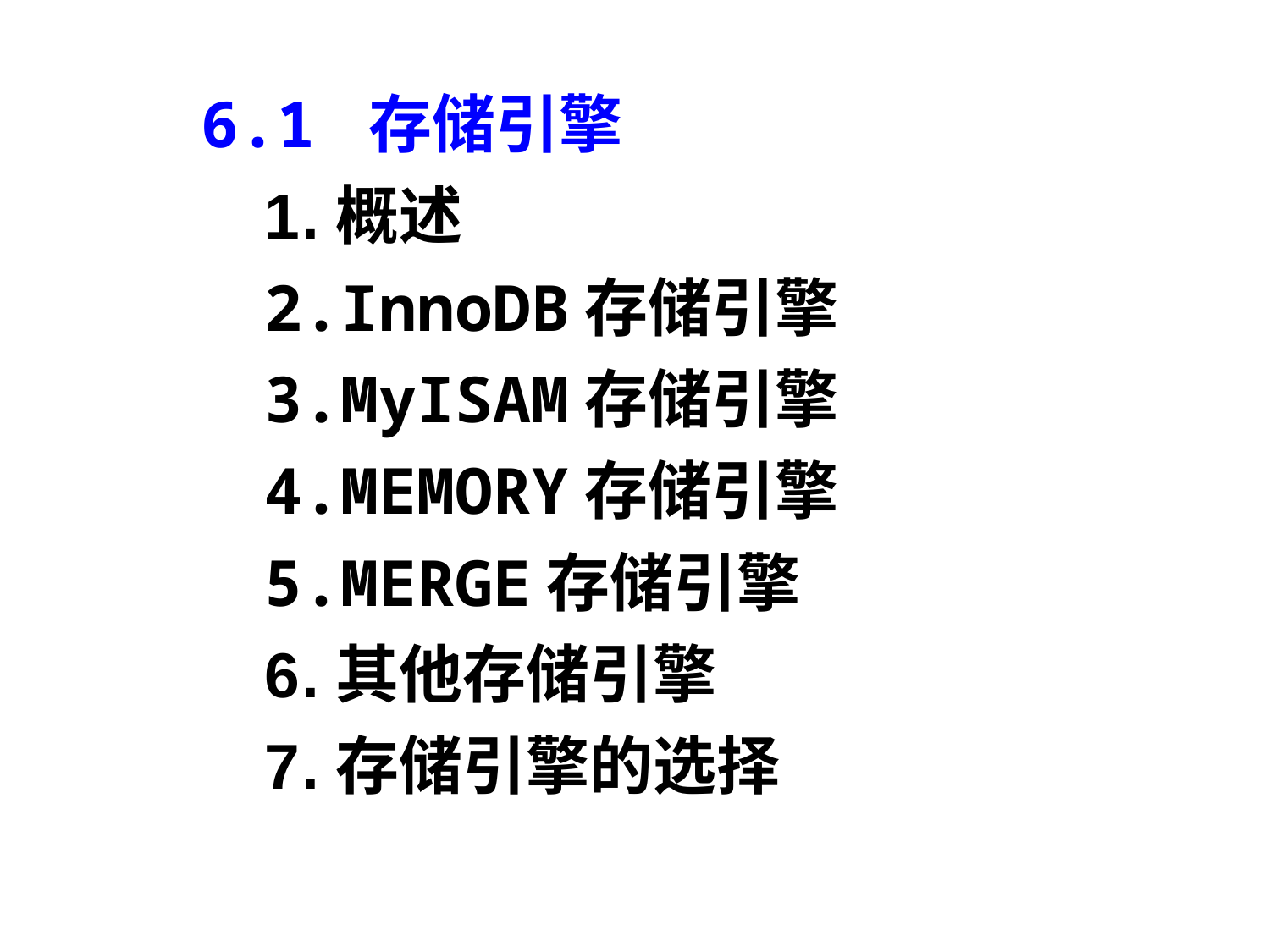

6.1 存储引擎
概述
InnoDB存储引擎
MyISAM存储引擎
MEMORY存储引擎
MERGE存储引擎
其他存储引擎
存储引擎的选择